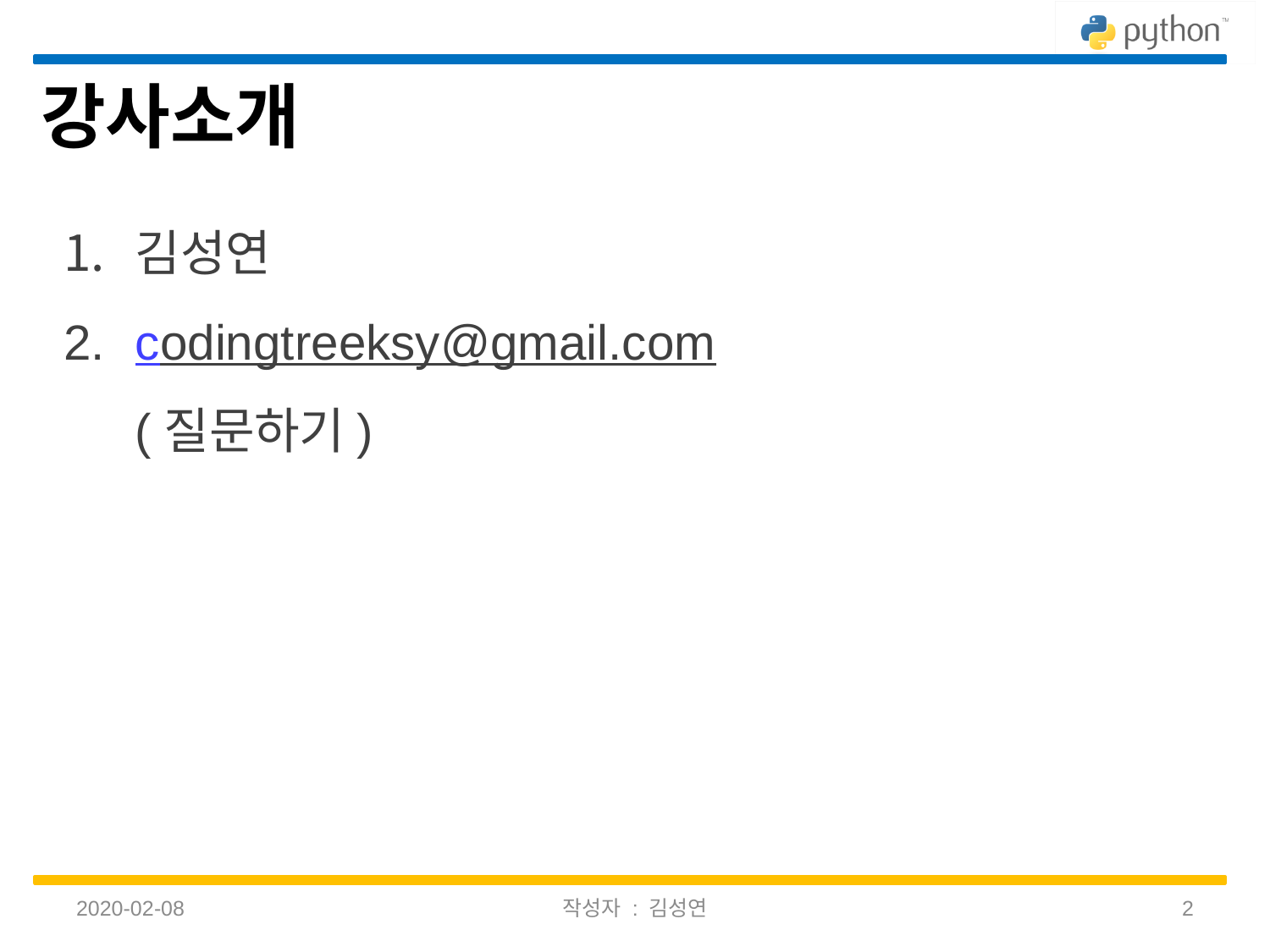

강사소개
김성연
codingtreeksy@gmail.com
(질문하기)

2020-02-08
작성자 : 김성연
2